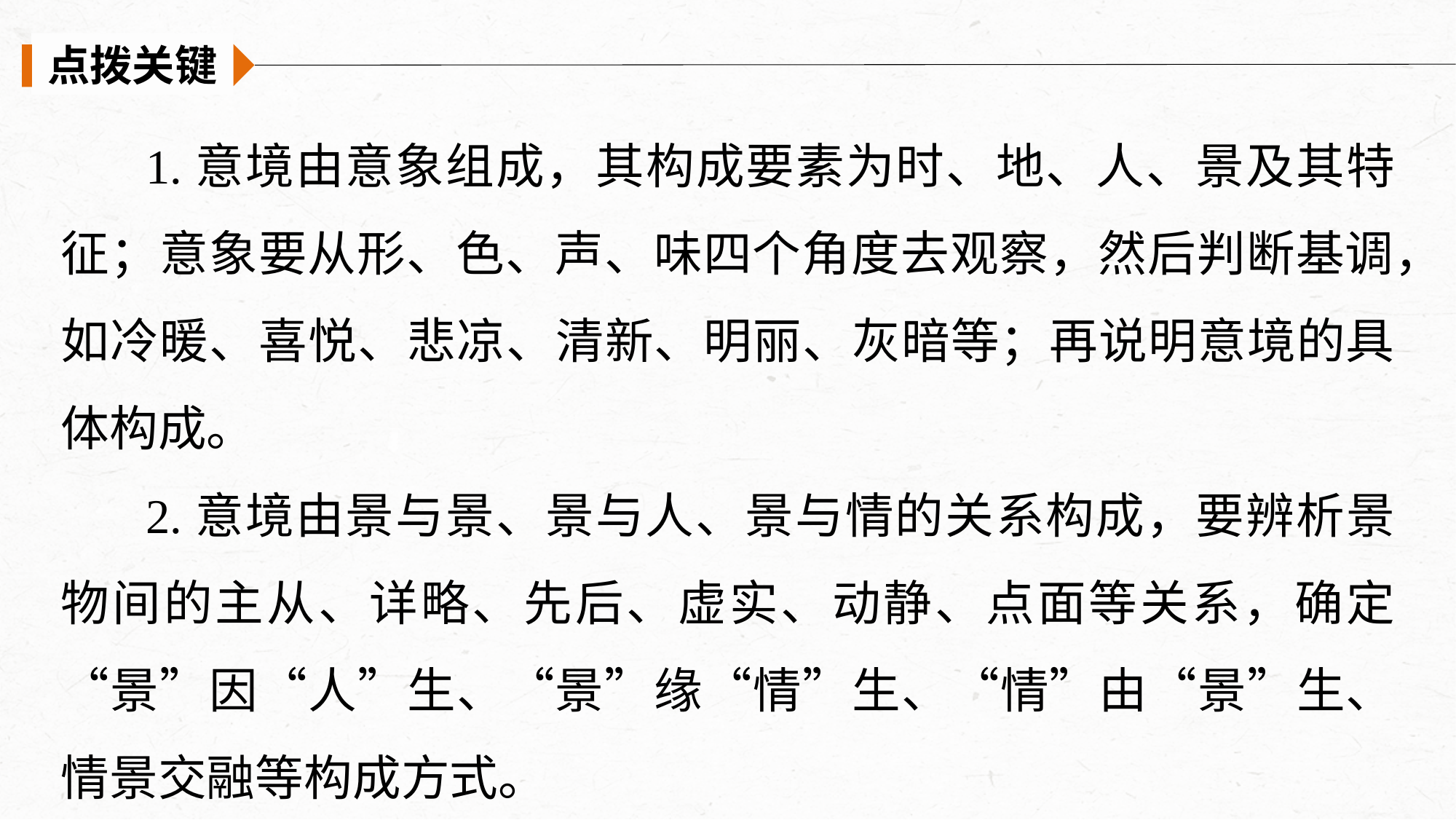

点拨关键

1.意境由意象组成，其构成要素为时、地、人、景及其特征；意象要从形、色、声、味四个角度去观察，然后判断基调，如冷暖、喜悦、悲凉、清新、明丽、灰暗等；再说明意境的具体构成。
2.意境由景与景、景与人、景与情的关系构成，要辨析景物间的主从、详略、先后、虚实、动静、点面等关系，确定“景”因“人”生、“景”缘“情”生、“情”由“景”生、情景交融等构成方式。